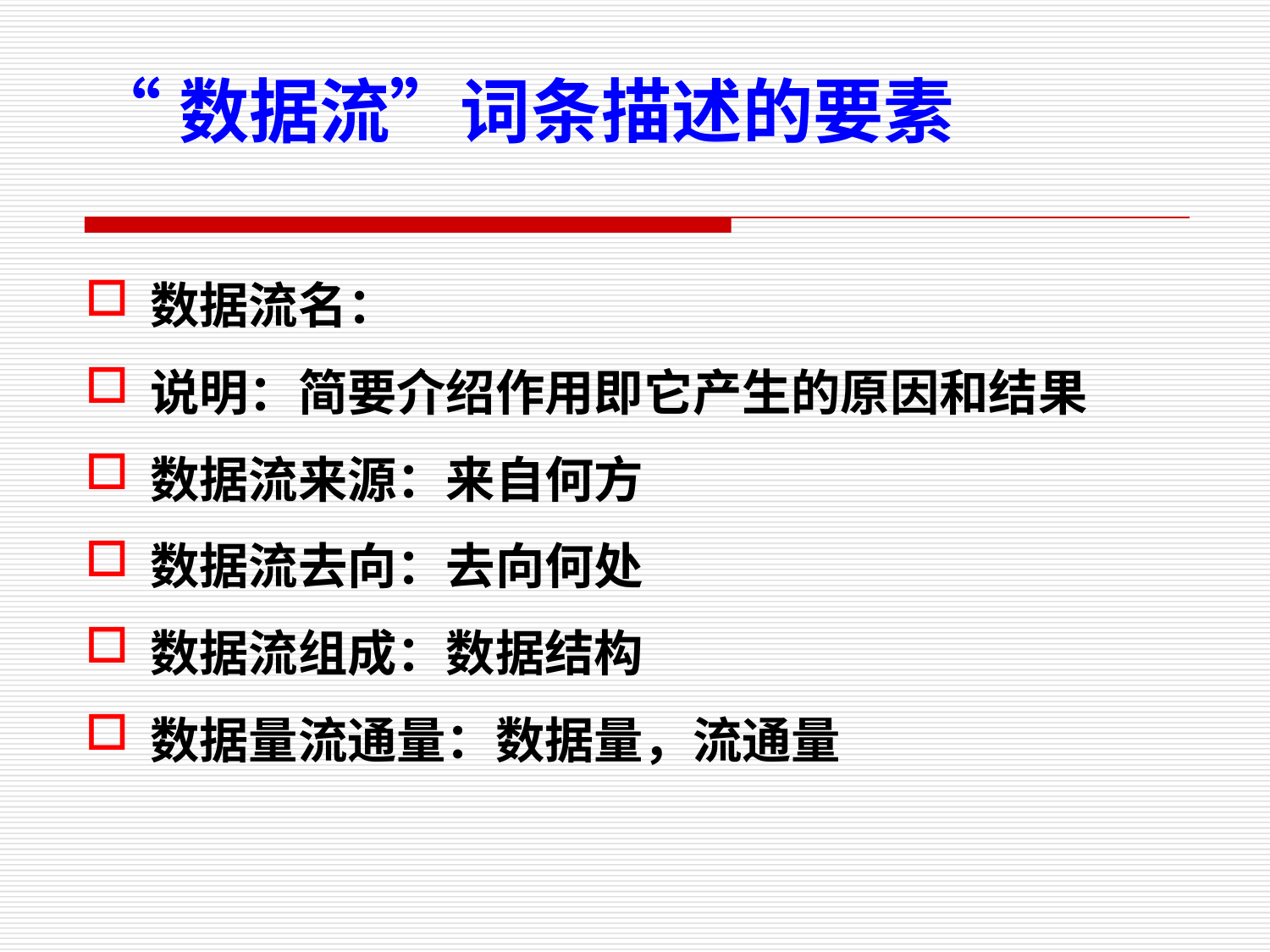

“数据流”词条描述的要素
数据流名：
说明：简要介绍作用即它产生的原因和结果
数据流来源：来自何方
数据流去向：去向何处
数据流组成：数据结构
数据量流通量：数据量，流通量